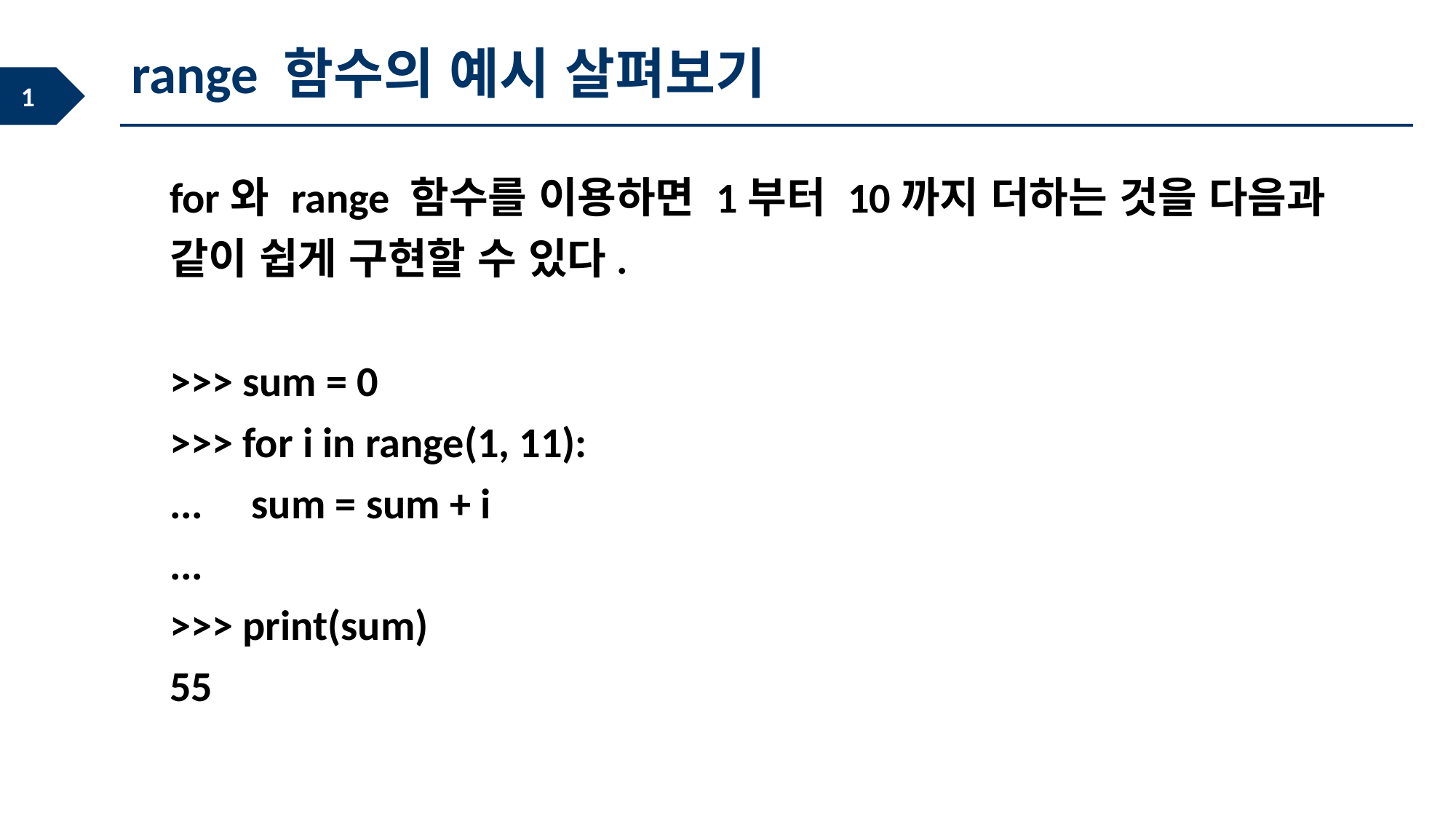

range 함수의 예시 살펴보기
for와 range 함수를 이용하면 1부터 10까지 더하는 것을 다음과 같이 쉽게 구현할 수 있다.

>>> sum = 0
>>> for i in range(1, 11):
...     sum = sum + i
...
>>> print(sum)
55